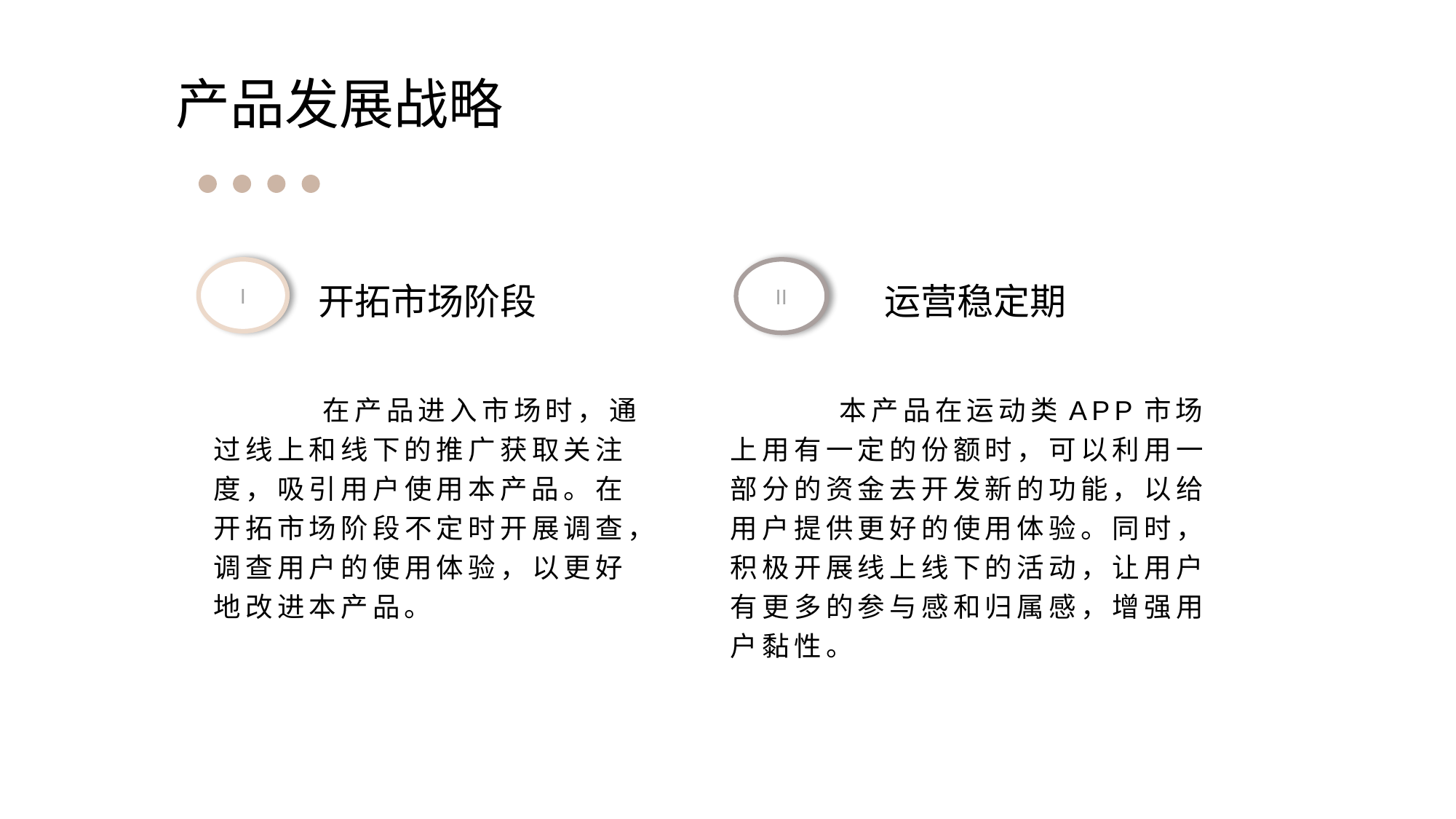

产品发展战略

I
II
开拓市场阶段
运营稳定期
	在产品进入市场时，通过线上和线下的推广获取关注度，吸引用户使用本产品。在开拓市场阶段不定时开展调查，调查用户的使用体验，以更好地改进本产品。
	本产品在运动类APP市场上用有一定的份额时，可以利用一部分的资金去开发新的功能，以给用户提供更好的使用体验。同时，积极开展线上线下的活动，让用户有更多的参与感和归属感，增强用户黏性。